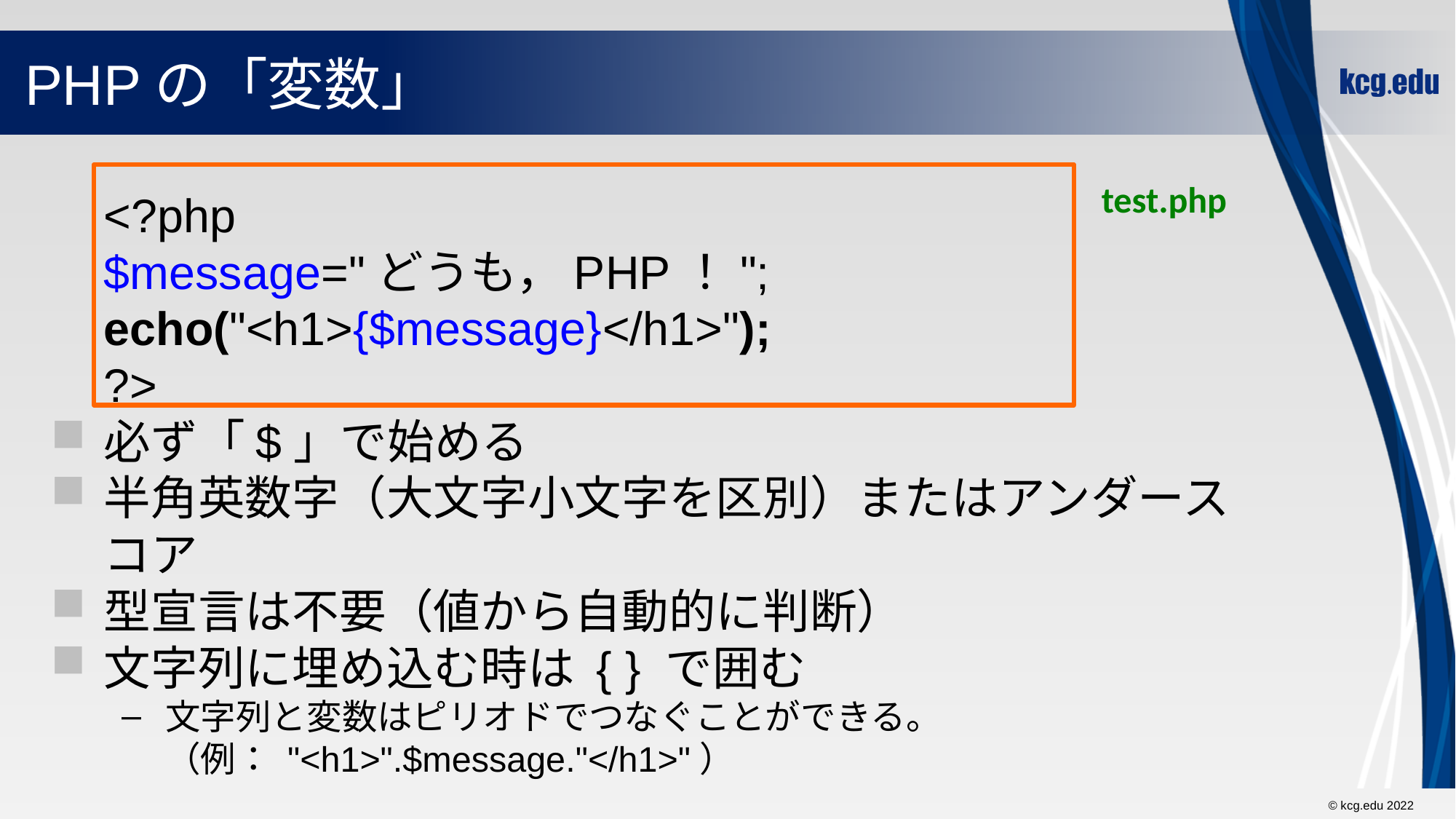

# PHPの「変数」

test.php
	<?php
		$message="どうも，PHP！";
		echo("<h1>{$message}</h1>");
	?>
必ず「$」で始める
半角英数字（大文字小文字を区別）またはアンダースコア
型宣言は不要（値から自動的に判断）
文字列に埋め込む時は { } で囲む
文字列と変数はピリオドでつなぐことができる。
（例： "<h1>".$message."</h1>"）